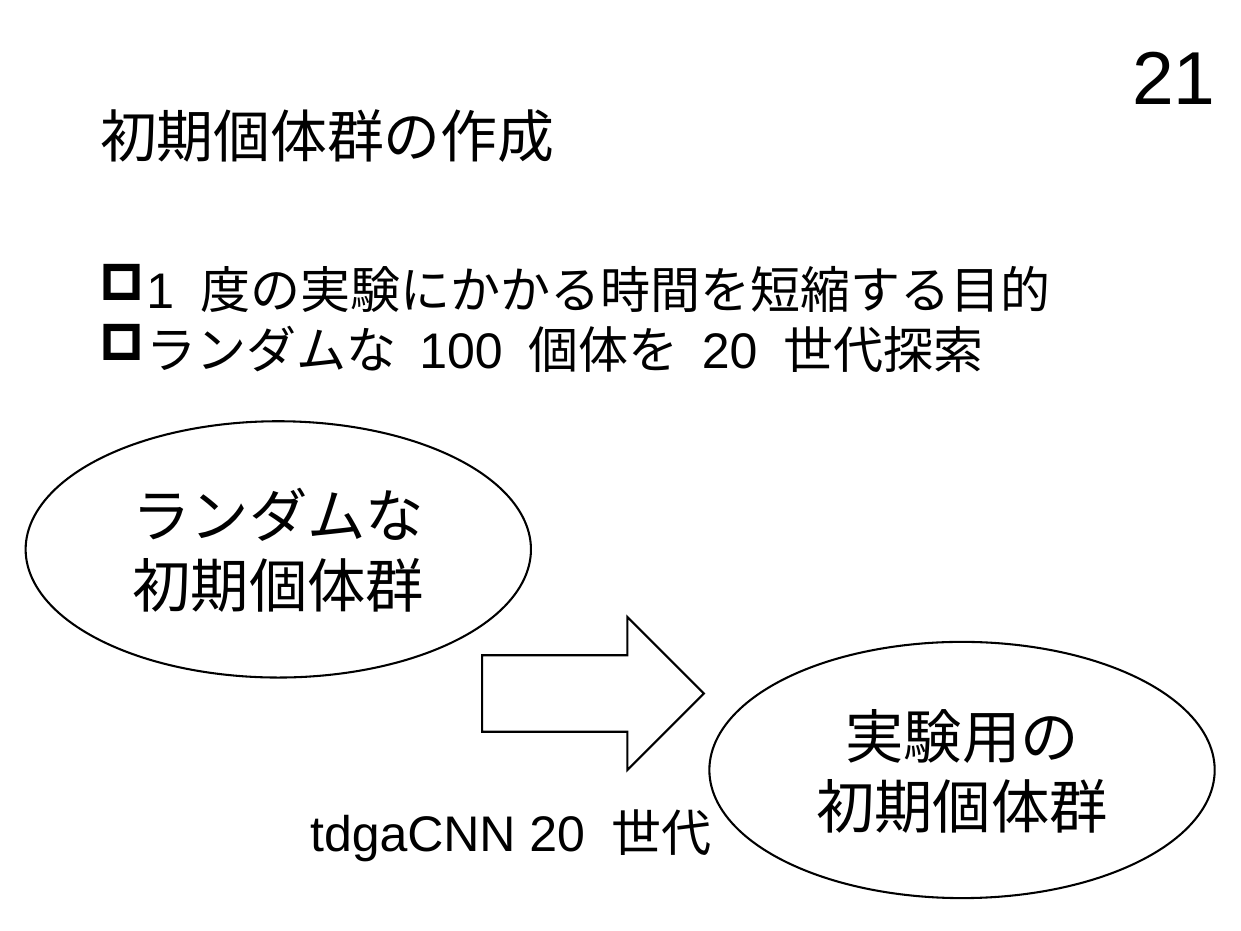

# 初期個体群の作成
21
1 度の実験にかかる時間を短縮する目的
ランダムな 100 個体を 20 世代探索
ランダムな
初期個体群

実験用の
初期個体群
tdgaCNN 20 世代